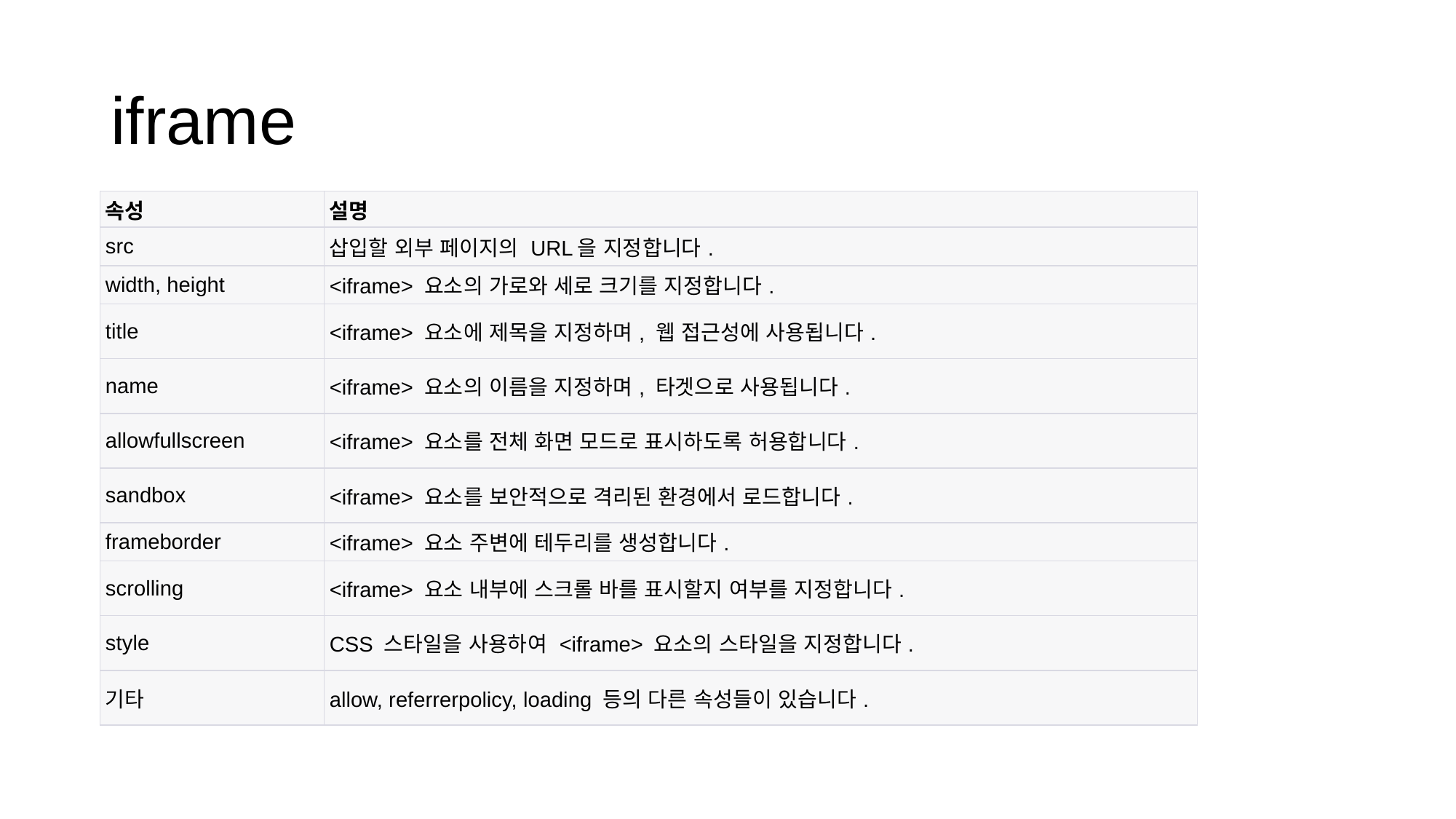

# iframe
| 속성 | 설명 |
| --- | --- |
| src | 삽입할 외부 페이지의 URL을 지정합니다. |
| width, height | <iframe> 요소의 가로와 세로 크기를 지정합니다. |
| title | <iframe> 요소에 제목을 지정하며, 웹 접근성에 사용됩니다. |
| name | <iframe> 요소의 이름을 지정하며, 타겟으로 사용됩니다. |
| allowfullscreen | <iframe> 요소를 전체 화면 모드로 표시하도록 허용합니다. |
| sandbox | <iframe> 요소를 보안적으로 격리된 환경에서 로드합니다. |
| frameborder | <iframe> 요소 주변에 테두리를 생성합니다. |
| scrolling | <iframe> 요소 내부에 스크롤 바를 표시할지 여부를 지정합니다. |
| style | CSS 스타일을 사용하여 <iframe> 요소의 스타일을 지정합니다. |
| 기타 | allow, referrerpolicy, loading 등의 다른 속성들이 있습니다. |